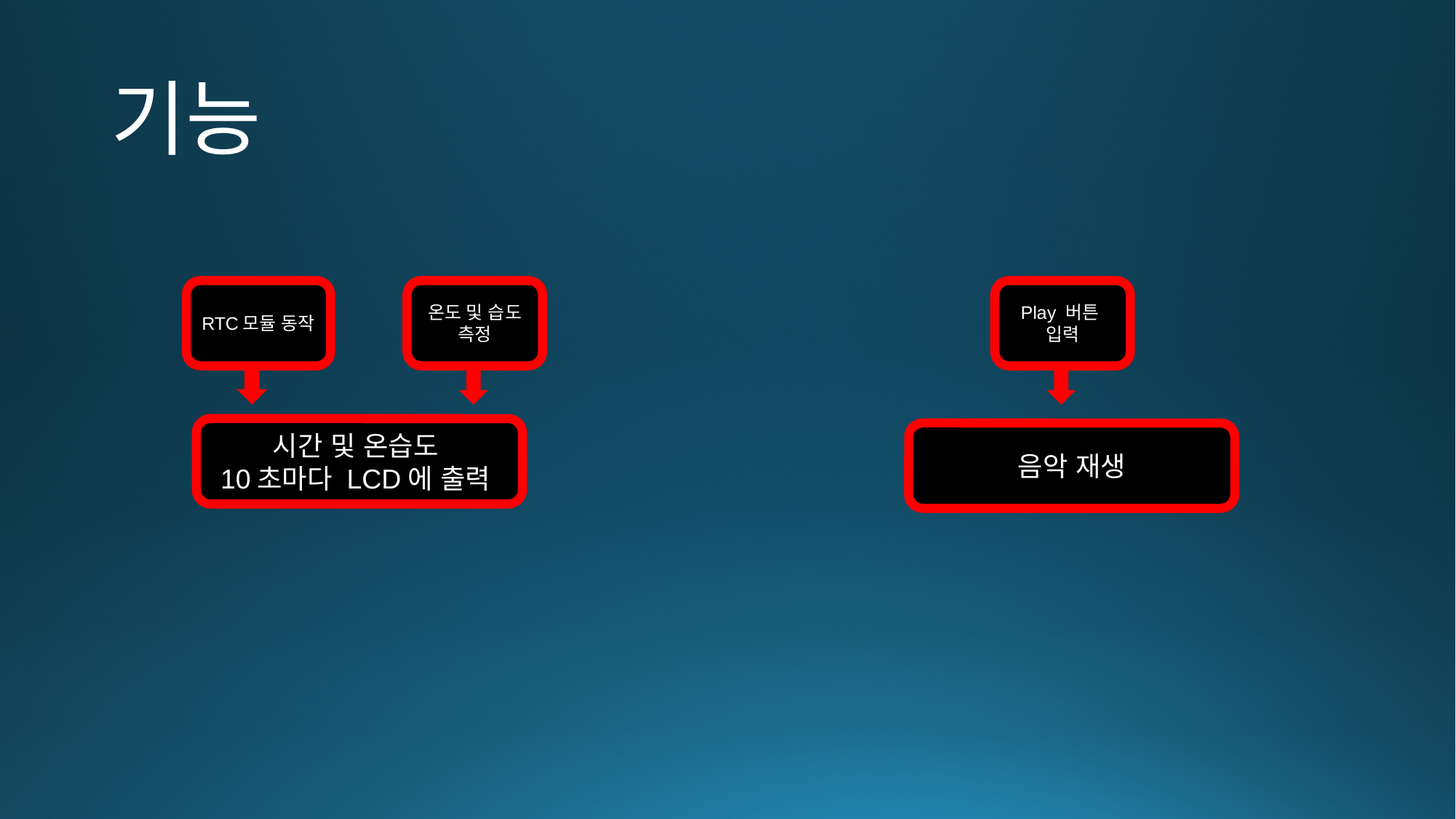

# 기능
온도 및 습도 측정
RTC모듈 동작

시간 및 온습도
10초마다 LCD에 출력
Play 버튼
입력

음악 재생